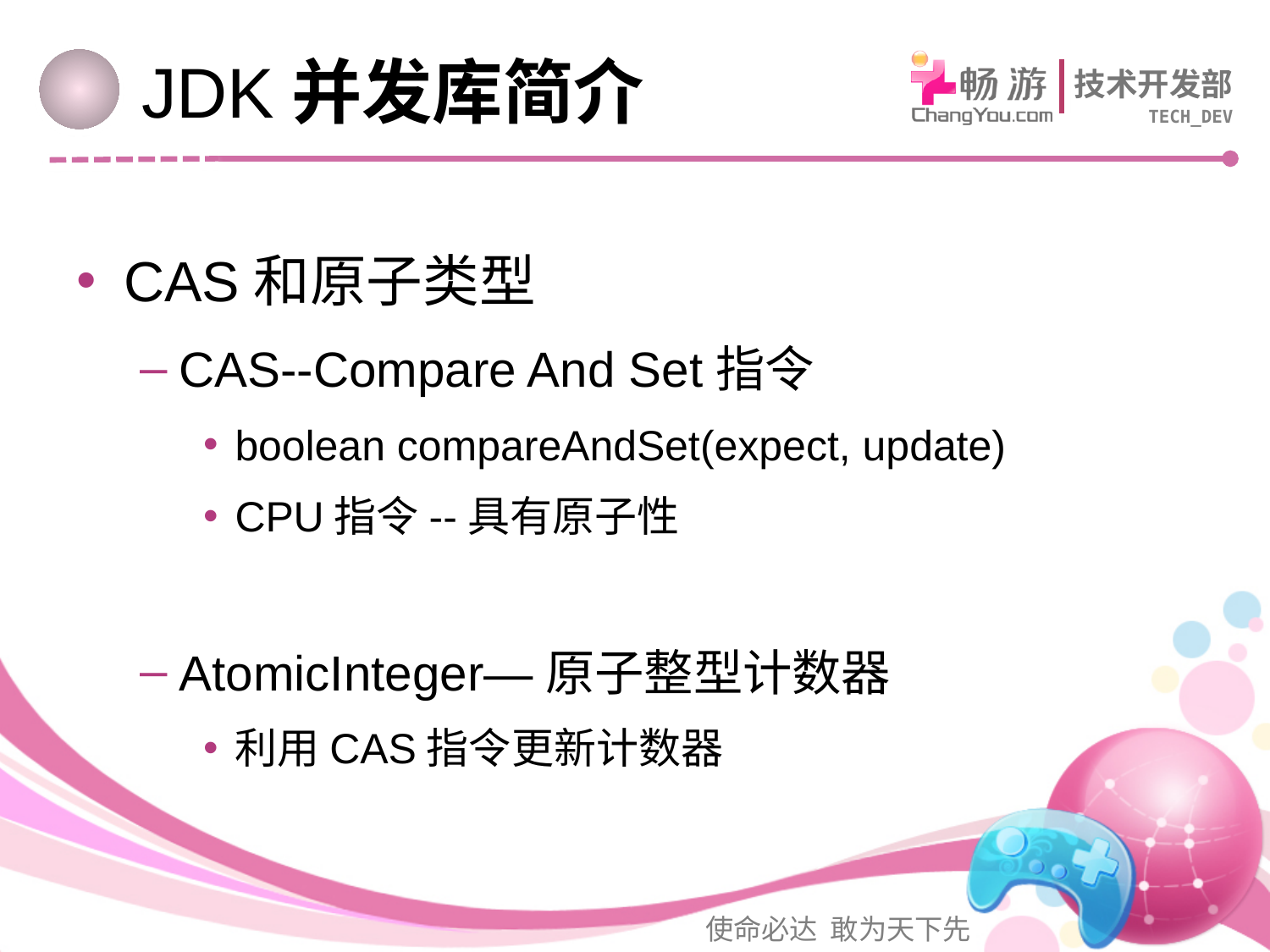

# JDK并发库简介
CAS和原子类型
CAS--Compare And Set指令
boolean compareAndSet(expect, update)
CPU指令--具有原子性

AtomicInteger—原子整型计数器
利用CAS指令更新计数器